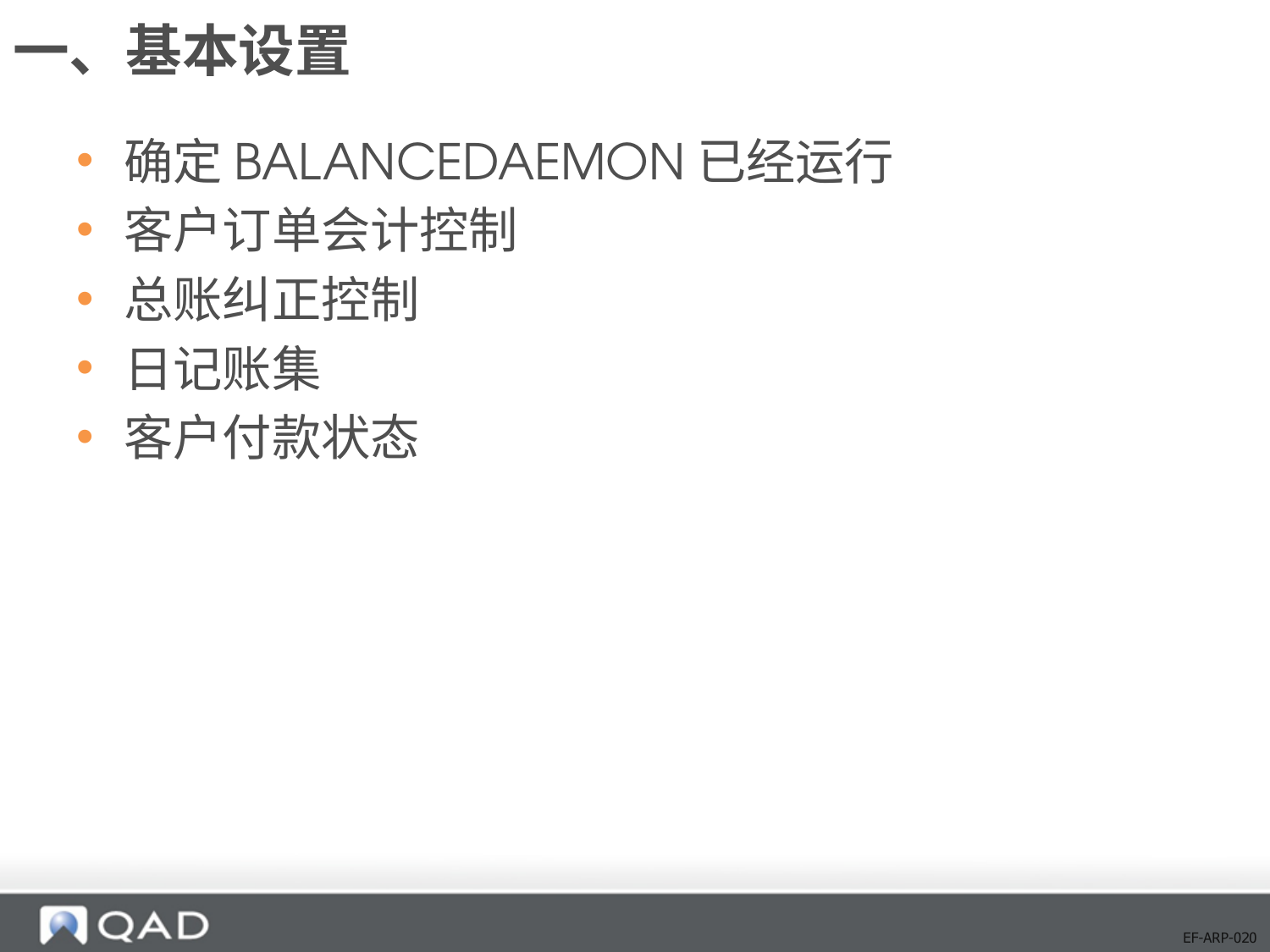

# 一、基本设置
确定BALANCEDAEMON已经运行
客户订单会计控制
总账纠正控制
日记账集
客户付款状态
EF-ARP-020